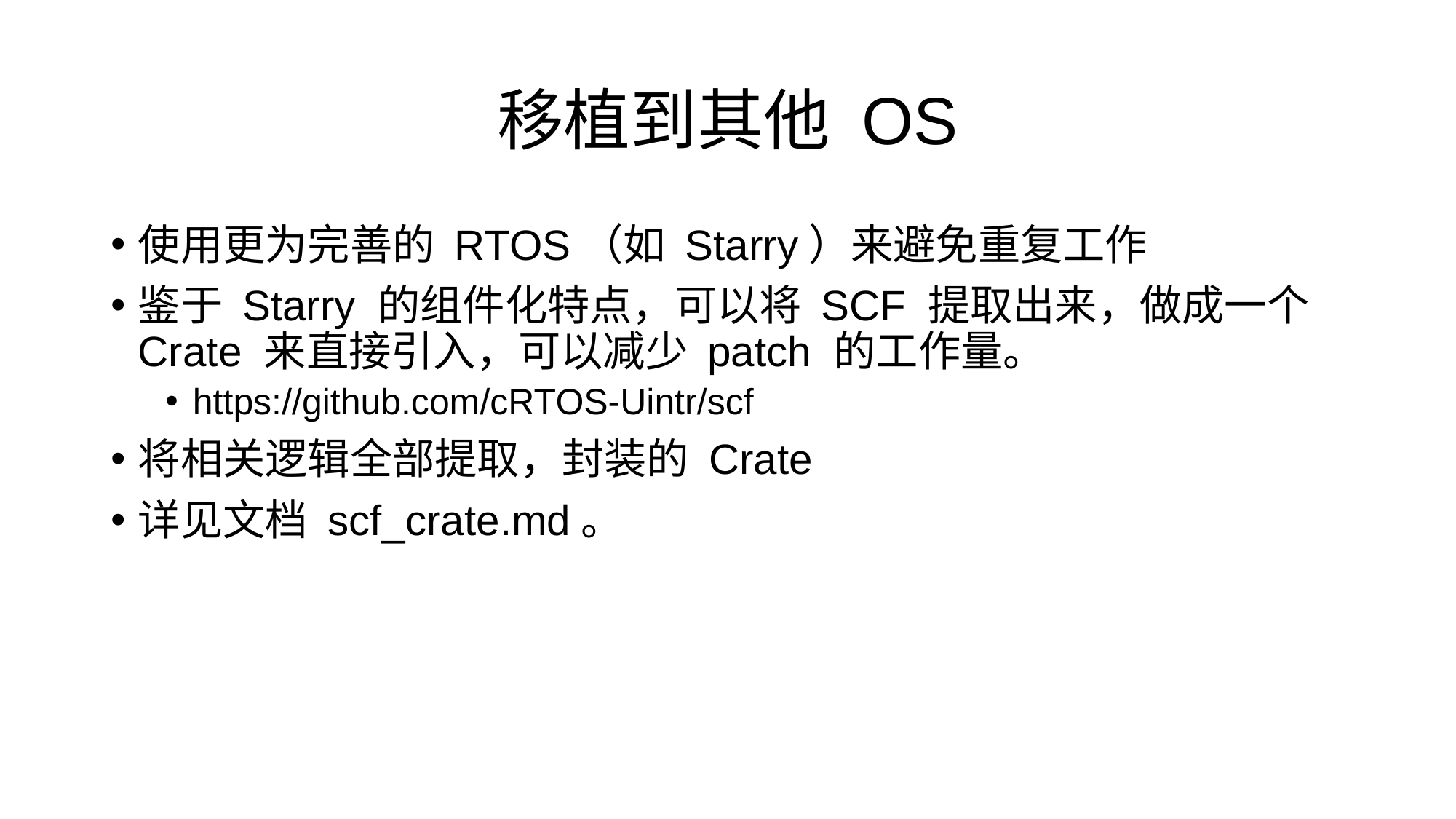

# 移植到其他 OS
使用更为完善的 RTOS（如 Starry）来避免重复工作
鉴于 Starry 的组件化特点，可以将 SCF 提取出来，做成一个 Crate 来直接引入，可以减少 patch 的工作量。
https://github.com/cRTOS-Uintr/scf
将相关逻辑全部提取，封装的 Crate
详见文档 scf_crate.md。